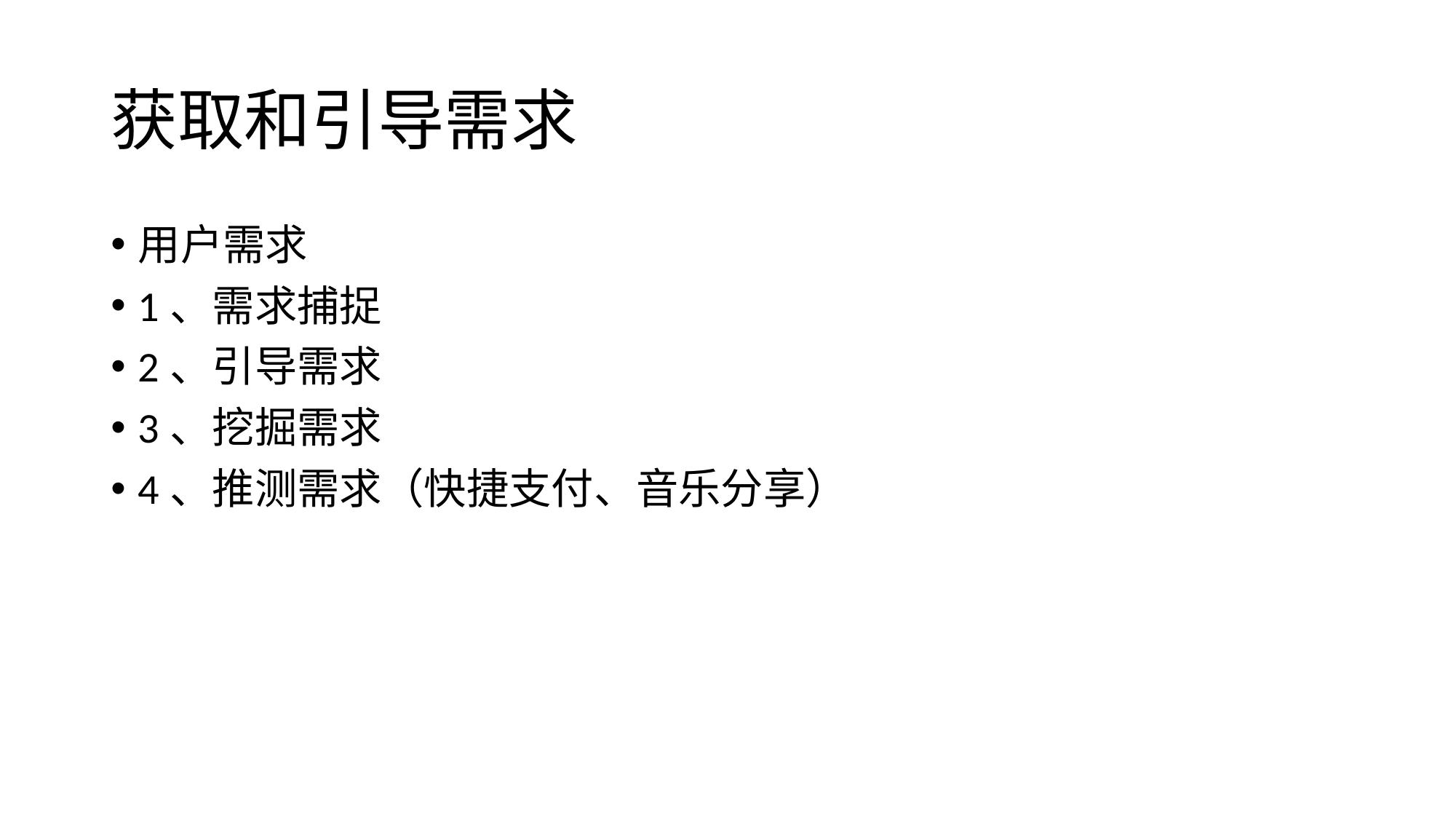

# 获取和引导需求
用户需求
1、需求捕捉
2、引导需求
3、挖掘需求
4、推测需求（快捷支付、音乐分享）